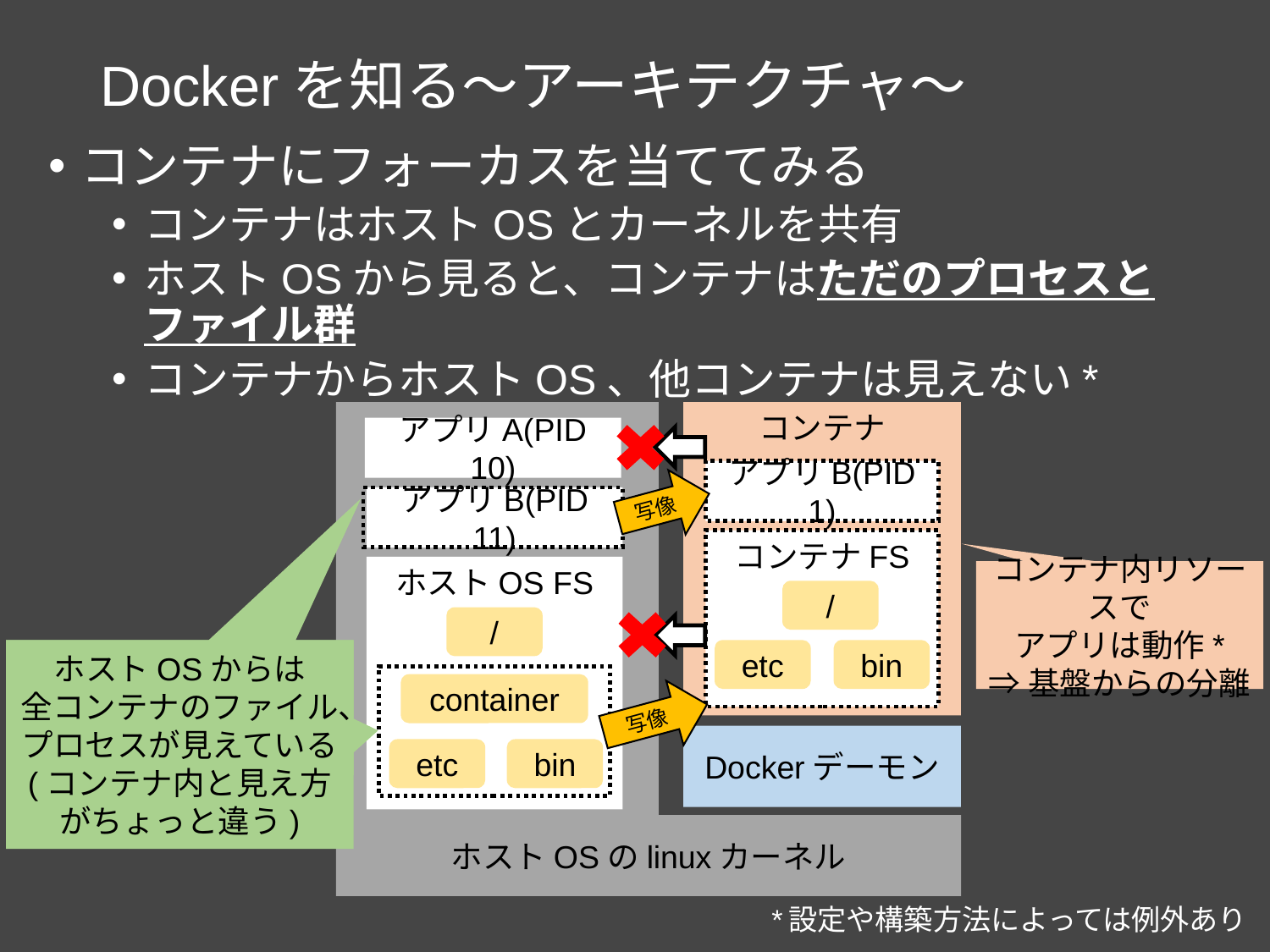

# Dockerを知る～アーキテクチャ～
コンテナにフォーカスを当ててみる
コンテナはホストOSとカーネルを共有
ホストOSから見ると、コンテナはただのプロセスとファイル群
コンテナからホストOS、他コンテナは見えない*

コンテナ

アプリA(PID 10)

アプリB(PID 1)
写像
アプリB(PID 11)

コンテナFS
ホストOS FS
コンテナ内リソースで
アプリは動作*
⇒基盤からの分離
/

/

ホストOSからは
全コンテナのファイル、
プロセスが見えている
ホストOSからは
全コンテナのファイル、
プロセスが見えている
(コンテナ内と見え方がちょっと違う)
etc
bin

container
写像
Dockerデーモン
etc
bin
ホストOSのlinuxカーネル
*設定や構築方法によっては例外あり